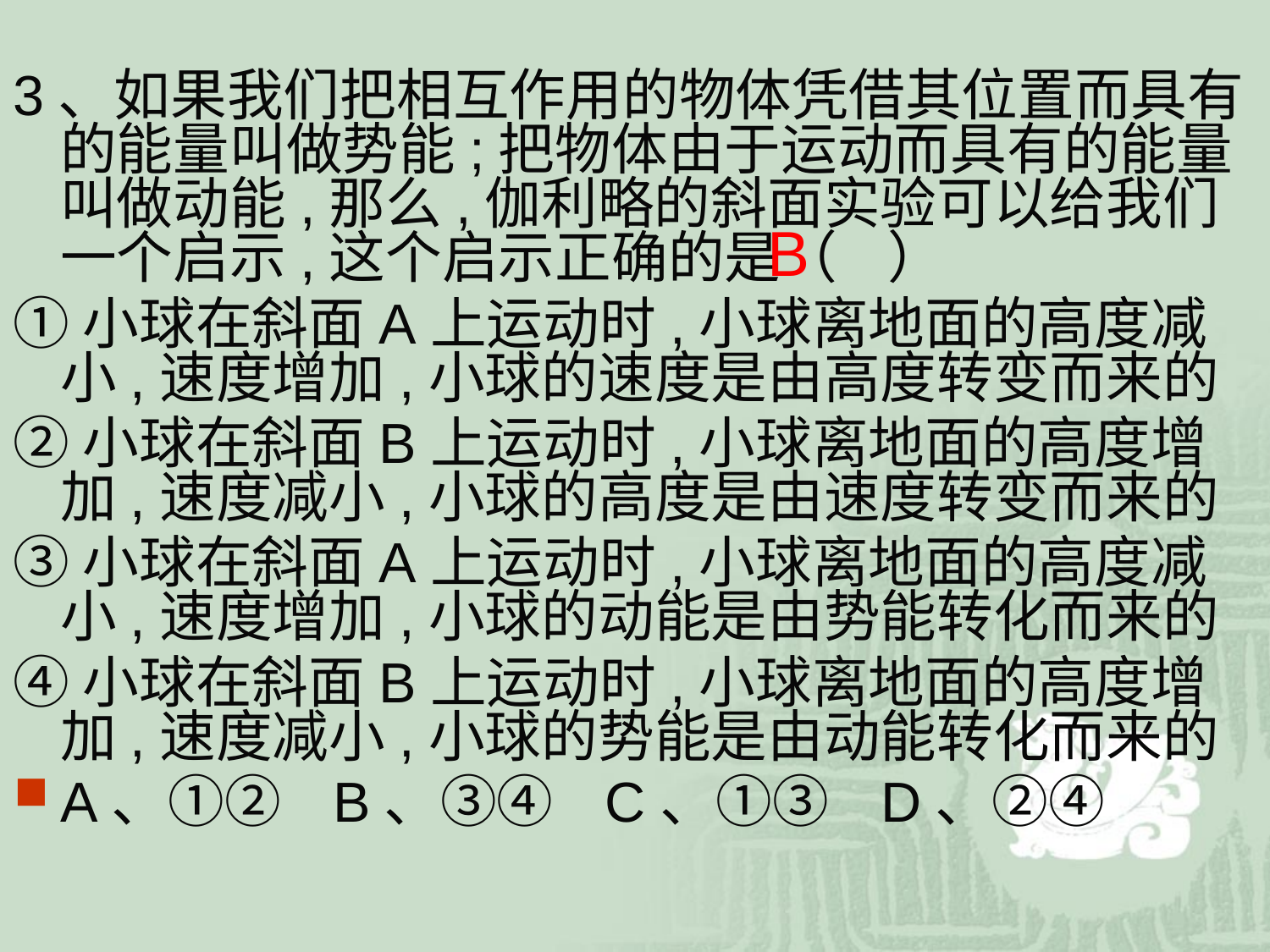

3、如果我们把相互作用的物体凭借其位置而具有的能量叫做势能;把物体由于运动而具有的能量叫做动能,那么,伽利略的斜面实验可以给我们一个启示,这个启示正确的是（    ）
①小球在斜面A上运动时,小球离地面的高度减小,速度增加,小球的速度是由高度转变而来的
②小球在斜面B上运动时,小球离地面的高度增加,速度减小,小球的高度是由速度转变而来的
③小球在斜面A上运动时,小球离地面的高度减小,速度增加,小球的动能是由势能转化而来的
④小球在斜面B上运动时,小球离地面的高度增加,速度减小,小球的势能是由动能转化而来的
A、①②   B、③④   C、①③   D、②④
B